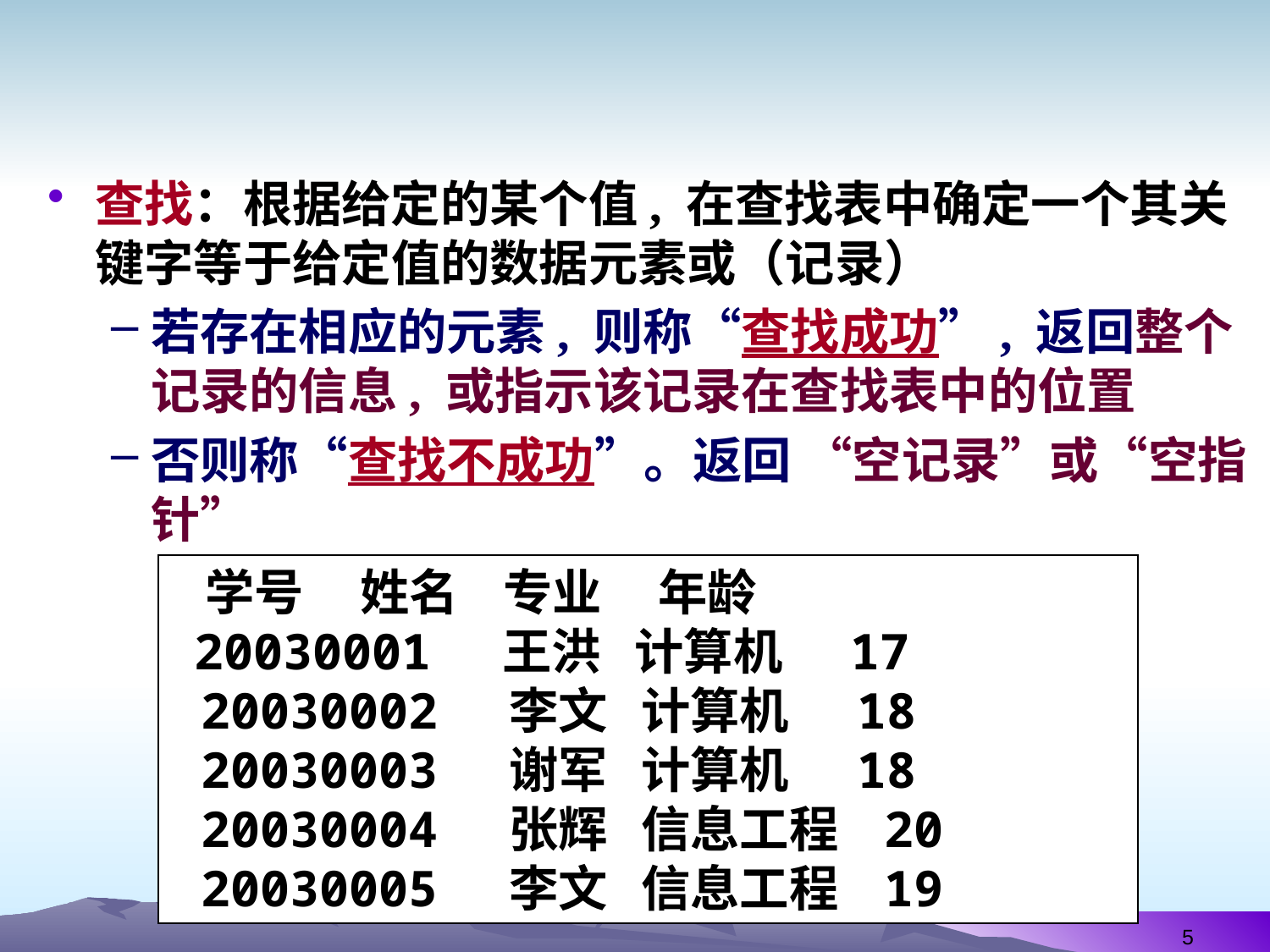

#
查找：根据给定的某个值, 在查找表中确定一个其关键字等于给定值的数据元素或（记录）
若存在相应的元素, 则称“查找成功”, 返回整个记录的信息, 或指示该记录在查找表中的位置
否则称“查找不成功”。返回 “空记录”或“空指针”

  学号     姓名    专业     年龄
 20030001  王洪   计算机     17
 20030002  李文   计算机     18
 20030003  谢军   计算机     18
 20030004  张辉   信息工程   20
 20030005  李文   信息工程   19
5